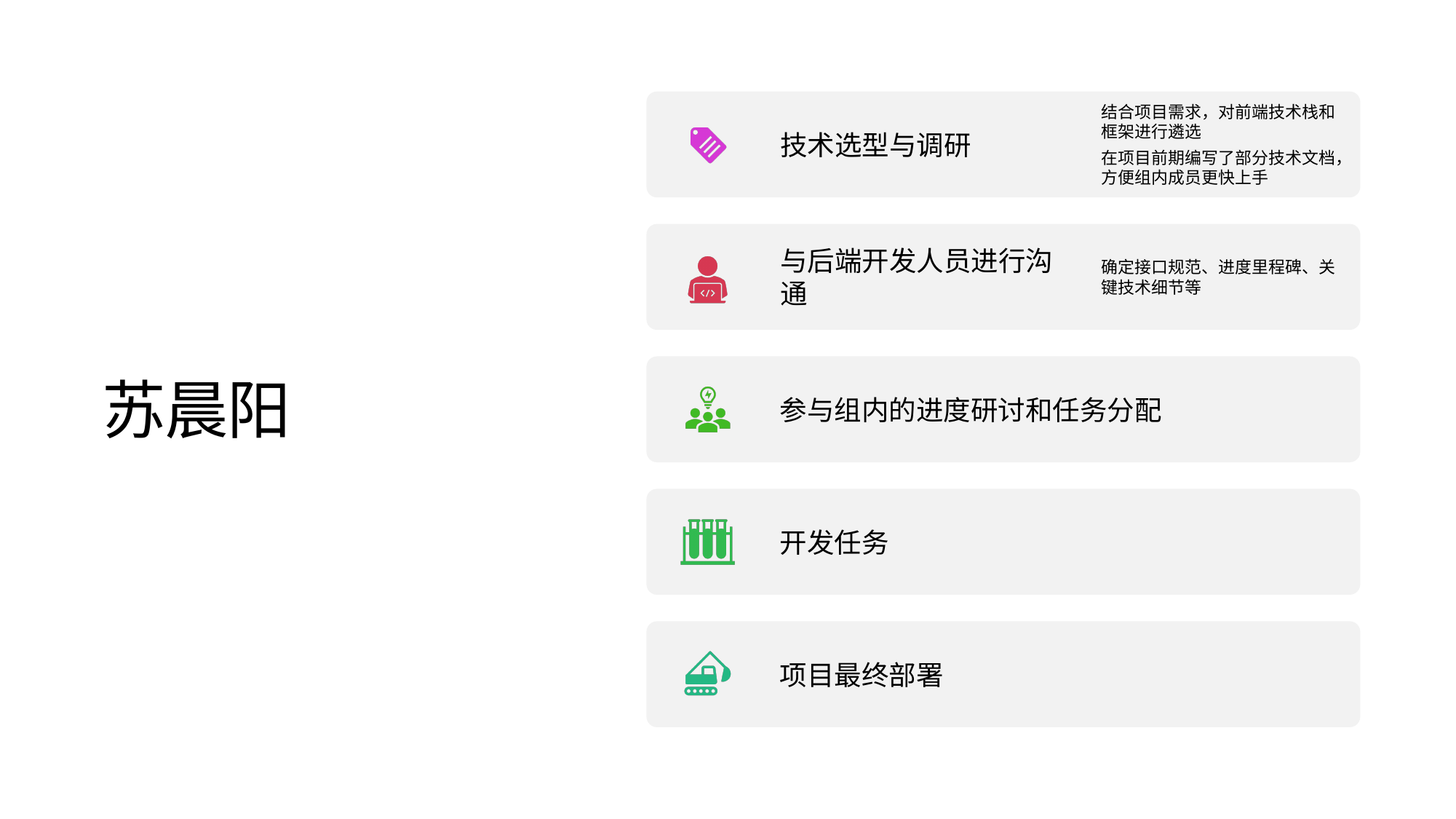

技术选型与调研
结合项目需求，对前端技术栈和框架进行遴选
在项目前期编写了部分技术文档，方便组内成员更快上手
与后端开发人员进行沟通
确定接口规范、进度里程碑、关键技术细节等
参与组内的进度研讨和任务分配
开发任务
项目最终部署
# 苏晨阳